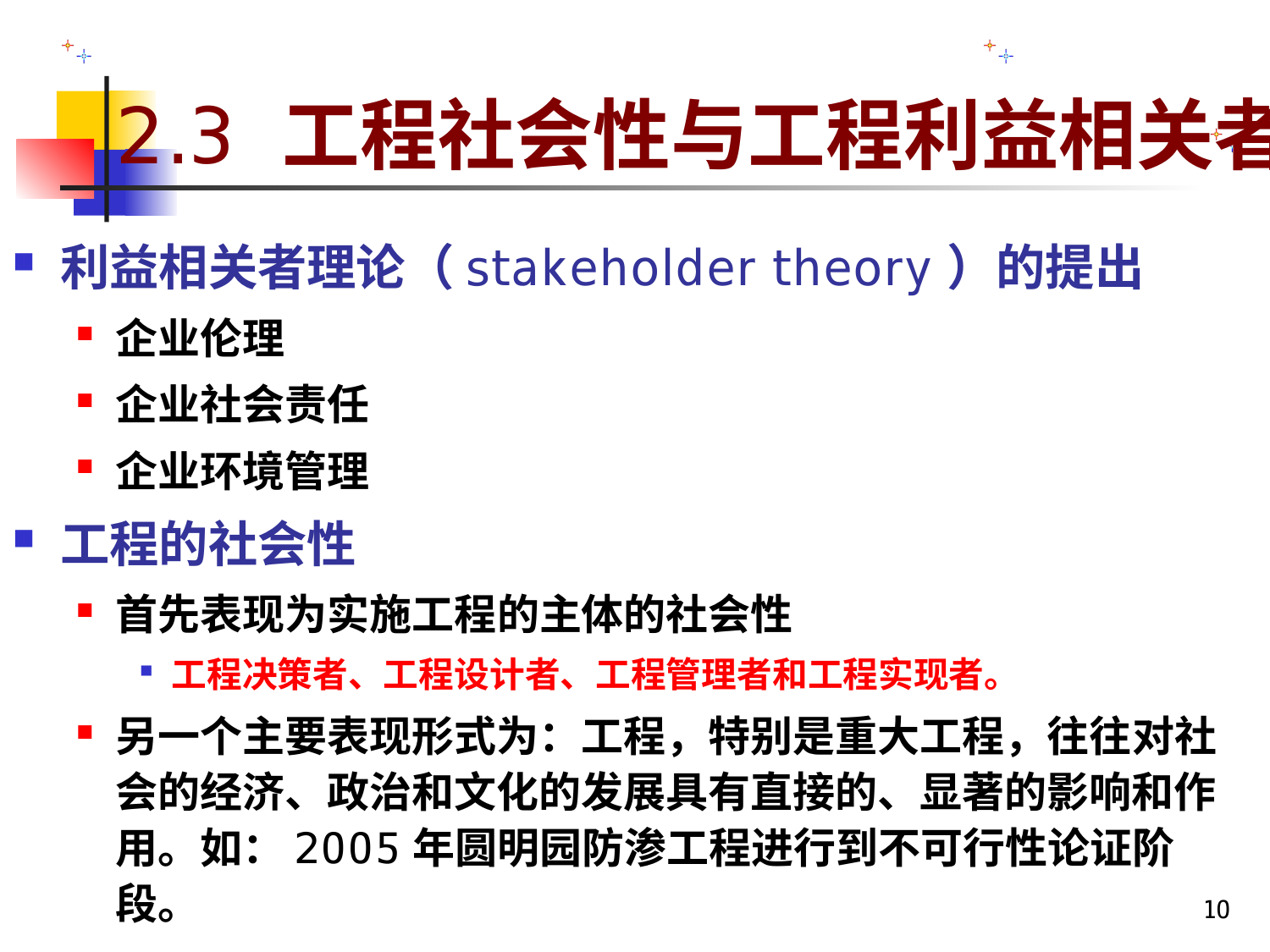

# 2.3 工程社会性与工程利益相关者
利益相关者理论（stakeholder theory）的提出
企业伦理
企业社会责任
企业环境管理
工程的社会性
首先表现为实施工程的主体的社会性
工程决策者、工程设计者、工程管理者和工程实现者。
另一个主要表现形式为：工程，特别是重大工程，往往对社会的经济、政治和文化的发展具有直接的、显著的影响和作用。如：2005年圆明园防渗工程进行到不可行性论证阶段。
10